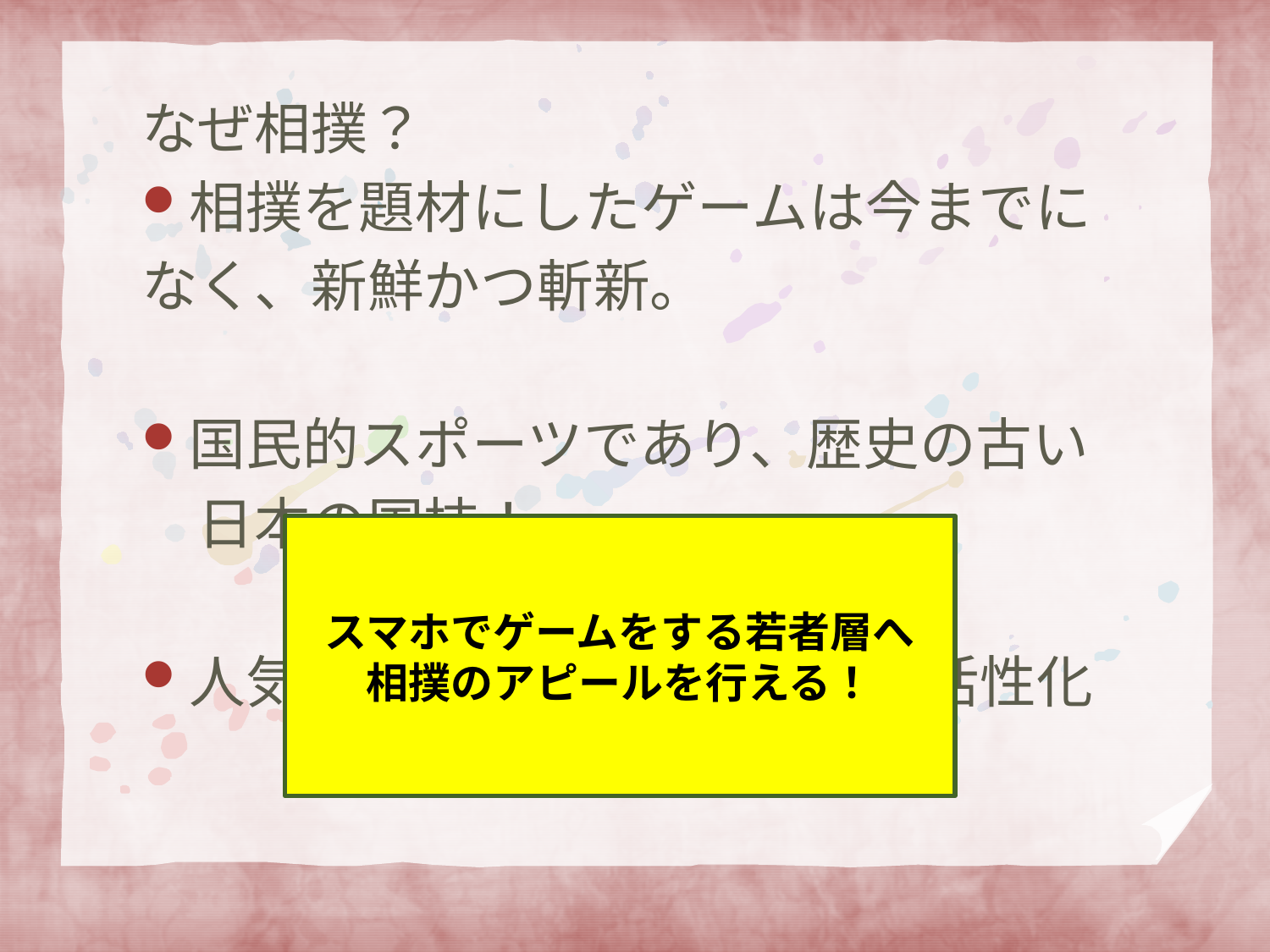

なぜ相撲？
相撲を題材にしたゲームは今までに
なく、新鮮かつ斬新。

国民的スポーツであり、歴史の古い
　日本の国技！

人気の低迷が叫ばれる相撲の活性化

スマホでゲームをする若者層へ
相撲のアピールを行える！